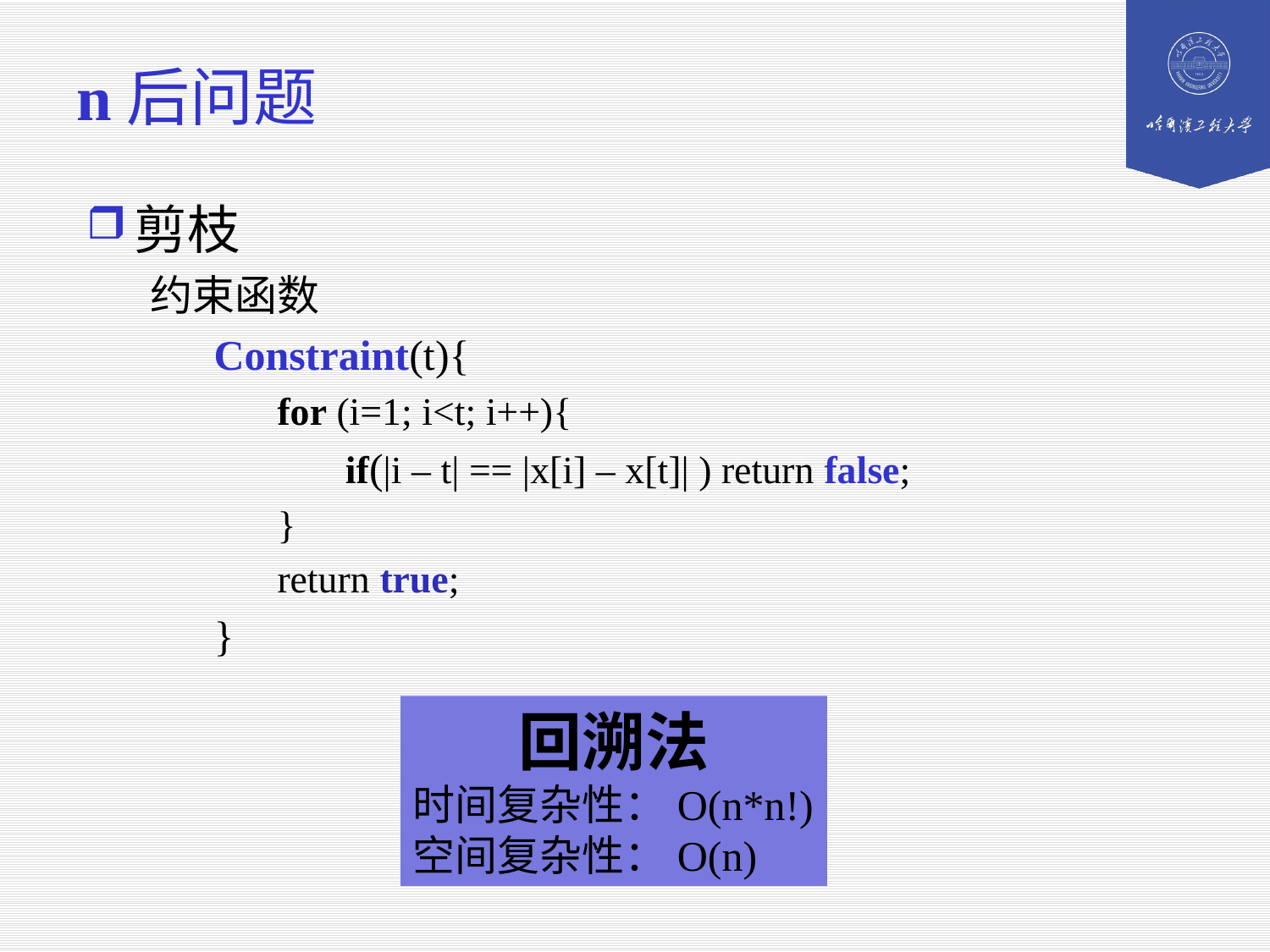

# n后问题
剪枝
约束函数
      Constraint(t){
for (i=1; i<t; i++){
       if(|i – t| == |x[i] – x[t]| ) return false;
}
return true;
}

回溯法
时间复杂性：O(n*n!)
空间复杂性：O(n)